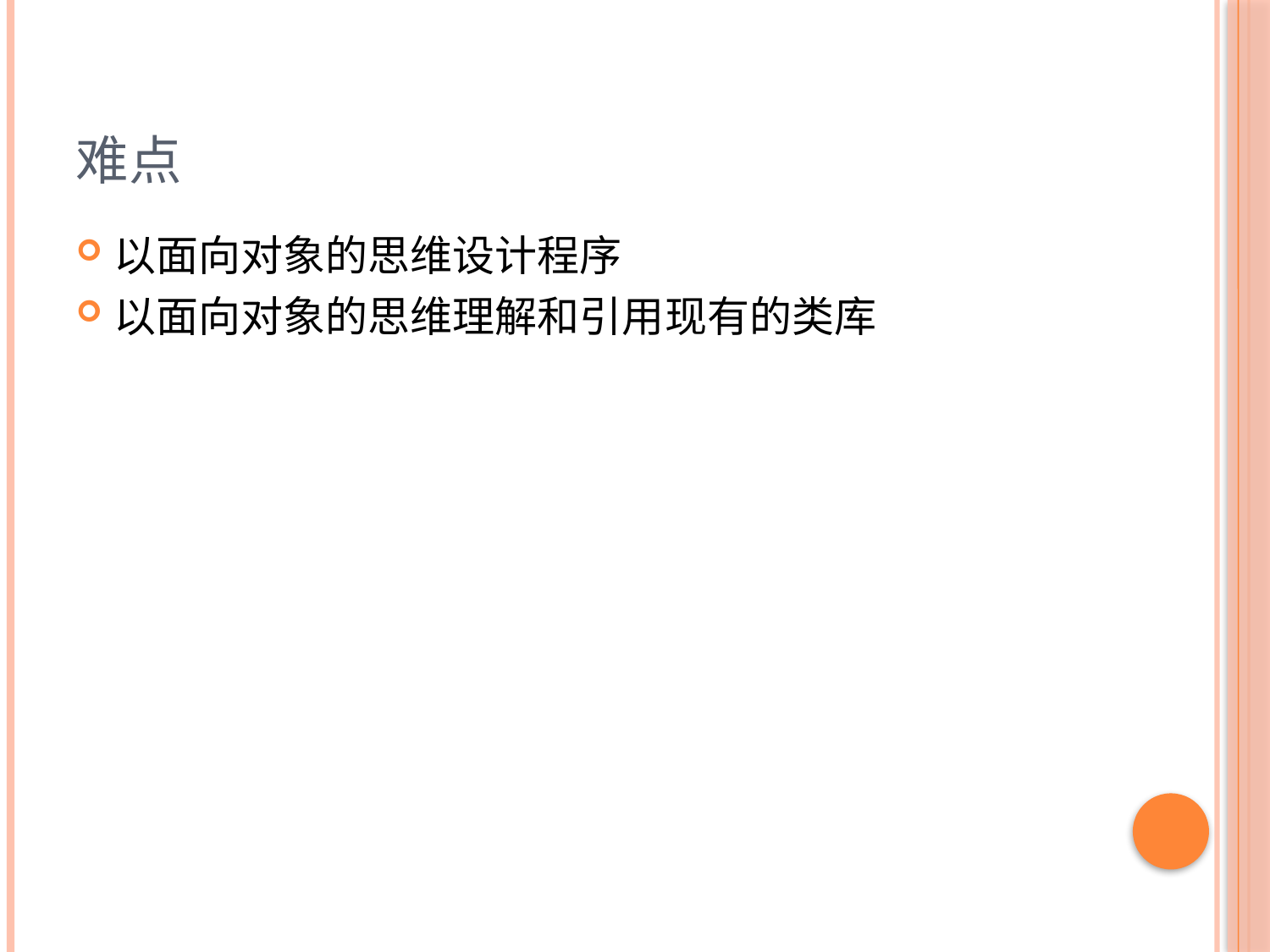

# 难点
以面向对象的思维设计程序
以面向对象的思维理解和引用现有的类库